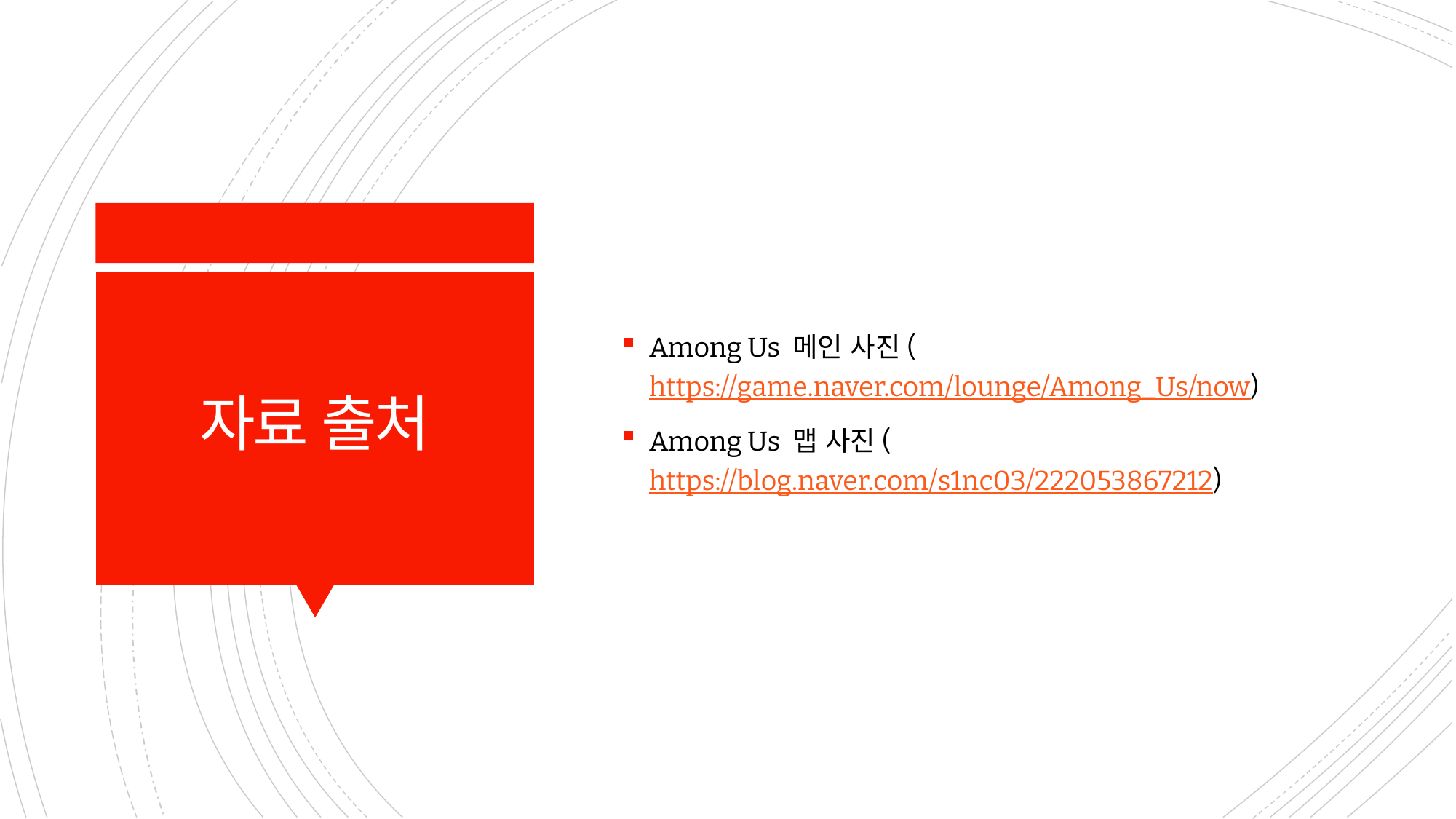

Among Us 메인 사진(https://game.naver.com/lounge/Among_Us/now)
Among Us 맵 사진(https://blog.naver.com/s1nc03/222053867212)
# 자료 출처